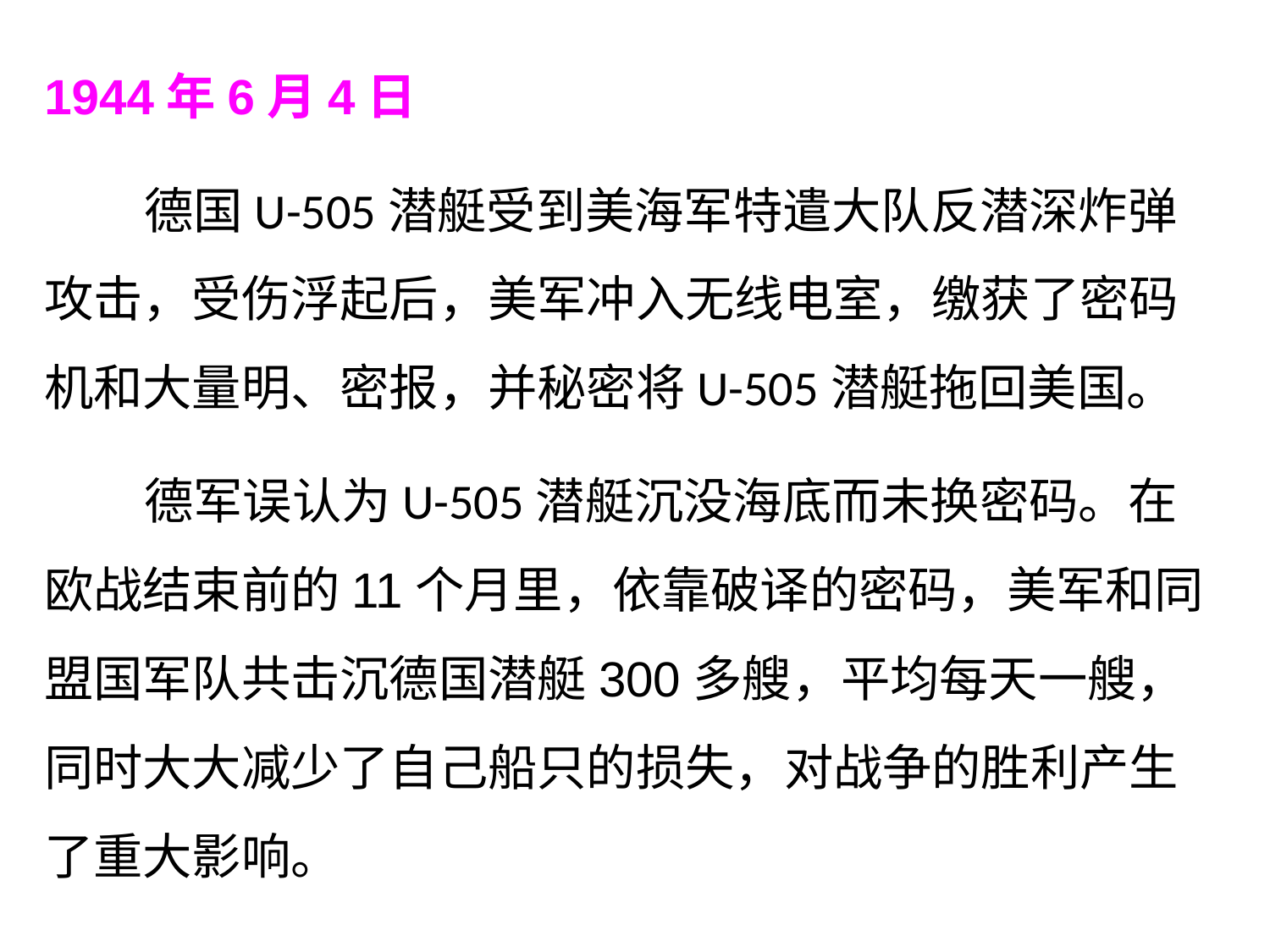

1944年6月4日
        德国U-505潜艇受到美海军特遣大队反潜深炸弹攻击，受伤浮起后，美军冲入无线电室，缴获了密码机和大量明、密报，并秘密将U-505潜艇拖回美国。
        德军误认为U-505潜艇沉没海底而未换密码。在欧战结束前的11个月里，依靠破译的密码，美军和同盟国军队共击沉德国潜艇300多艘，平均每天一艘，同时大大减少了自己船只的损失，对战争的胜利产生了重大影响。